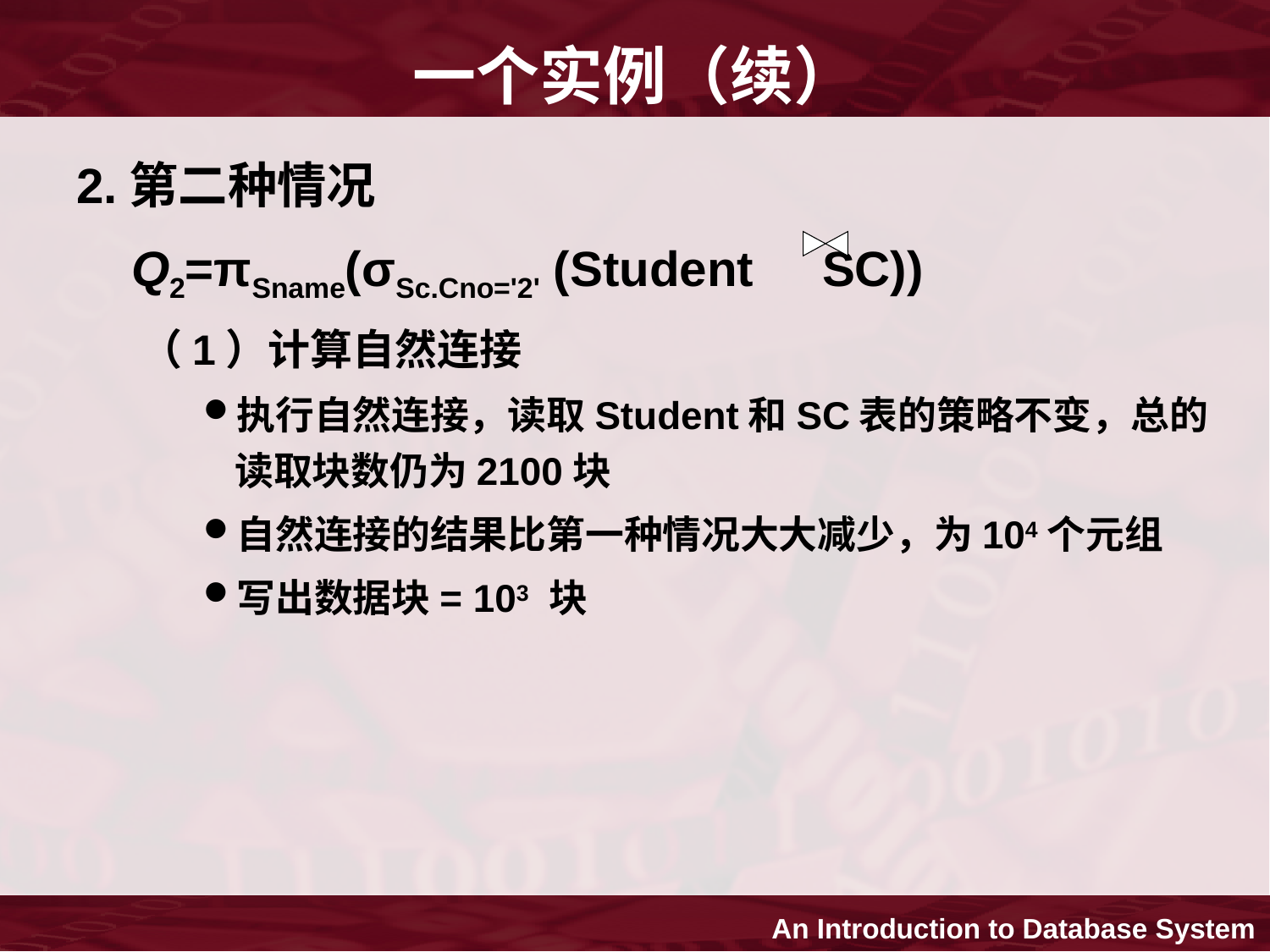

# 一个实例（续）
2.第二种情况
    Q2=πSname(σSc.Cno='2' (Student     SC))
（1）计算自然连接
执行自然连接，读取Student和SC表的策略不变，总的读取块数仍为2100块
自然连接的结果比第一种情况大大减少，为104个元组
写出数据块= 103 块